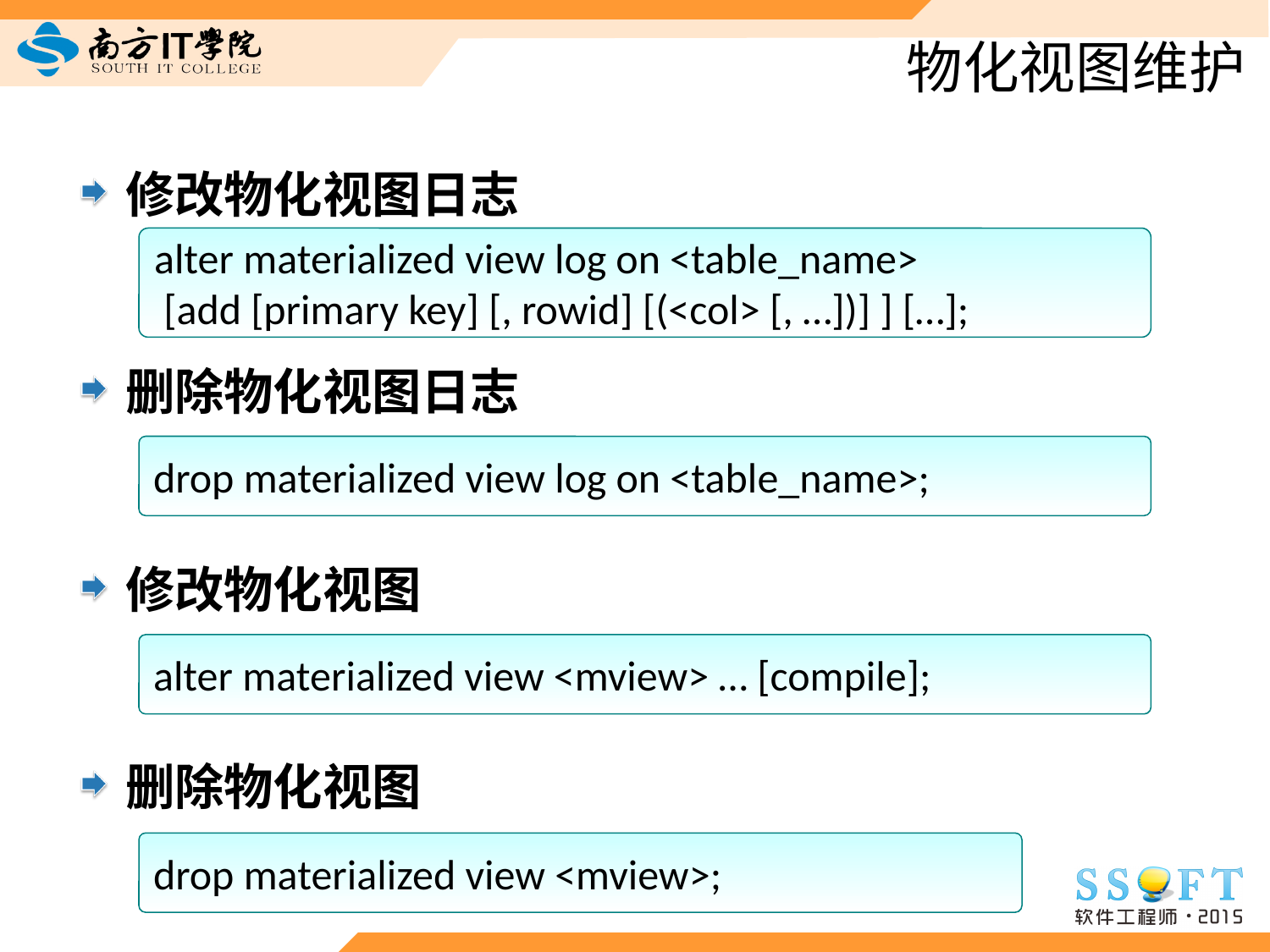

# 物化视图维护
修改物化视图日志

删除物化视图日志

修改物化视图

删除物化视图
alter materialized view log on <table_name>
 [add [primary key] [, rowid] [(<col> [, …])] ] […];
drop materialized view log on <table_name>;
alter materialized view <mview> … [compile];
drop materialized view <mview>;